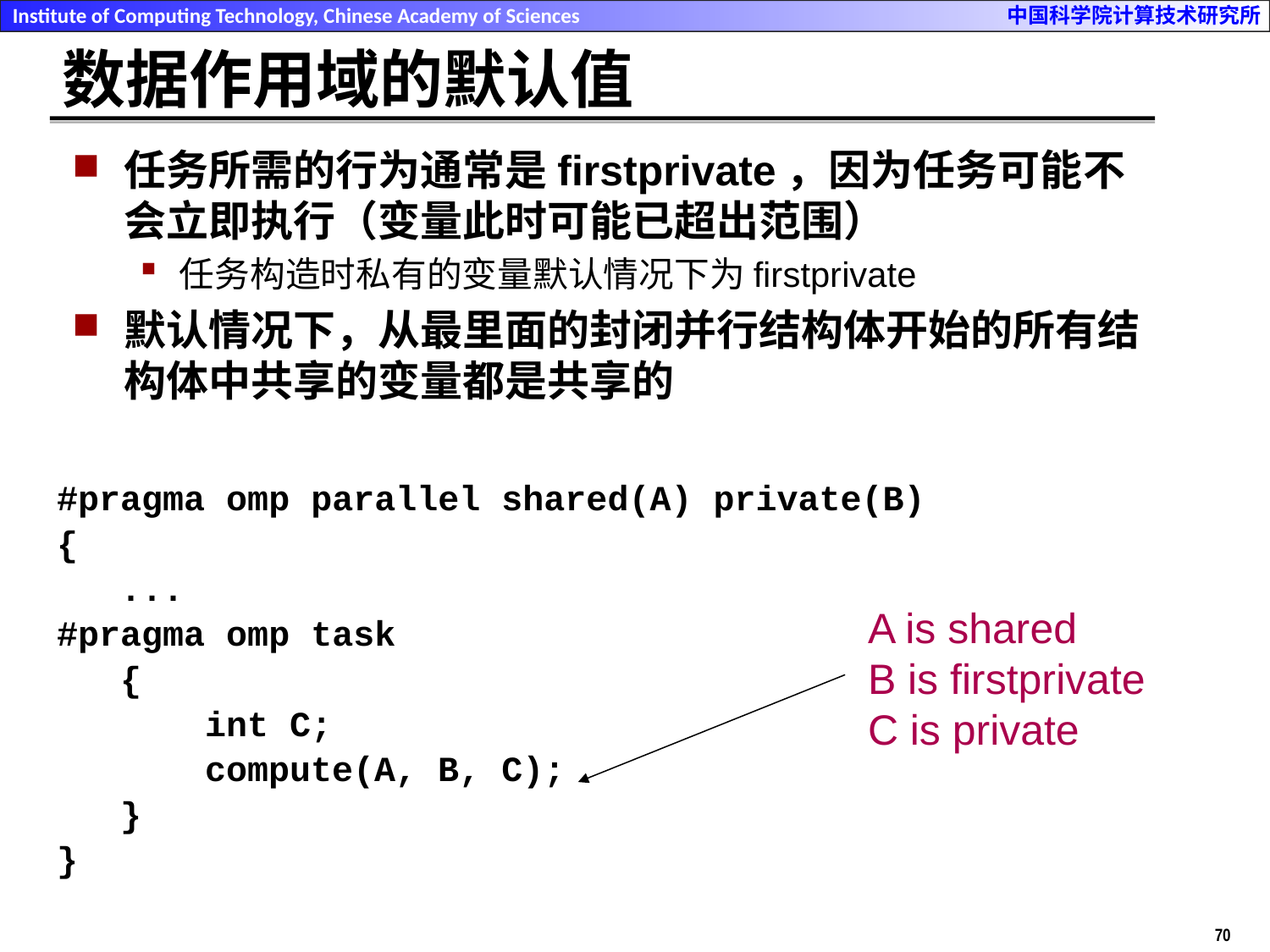

# 数据作用域的默认值
任务所需的行为通常是firstprivate，因为任务可能不会立即执行（变量此时可能已超出范围）
任务构造时私有的变量默认情况下为firstprivate
默认情况下，从最里面的封闭并行结构体开始的所有结构体中共享的变量都是共享的
#pragma omp parallel shared(A) private(B)
{
   ...
#pragma omp task
   {
       int C;
       compute(A, B, C);
   }
}
A is shared
B is firstprivate
C is private